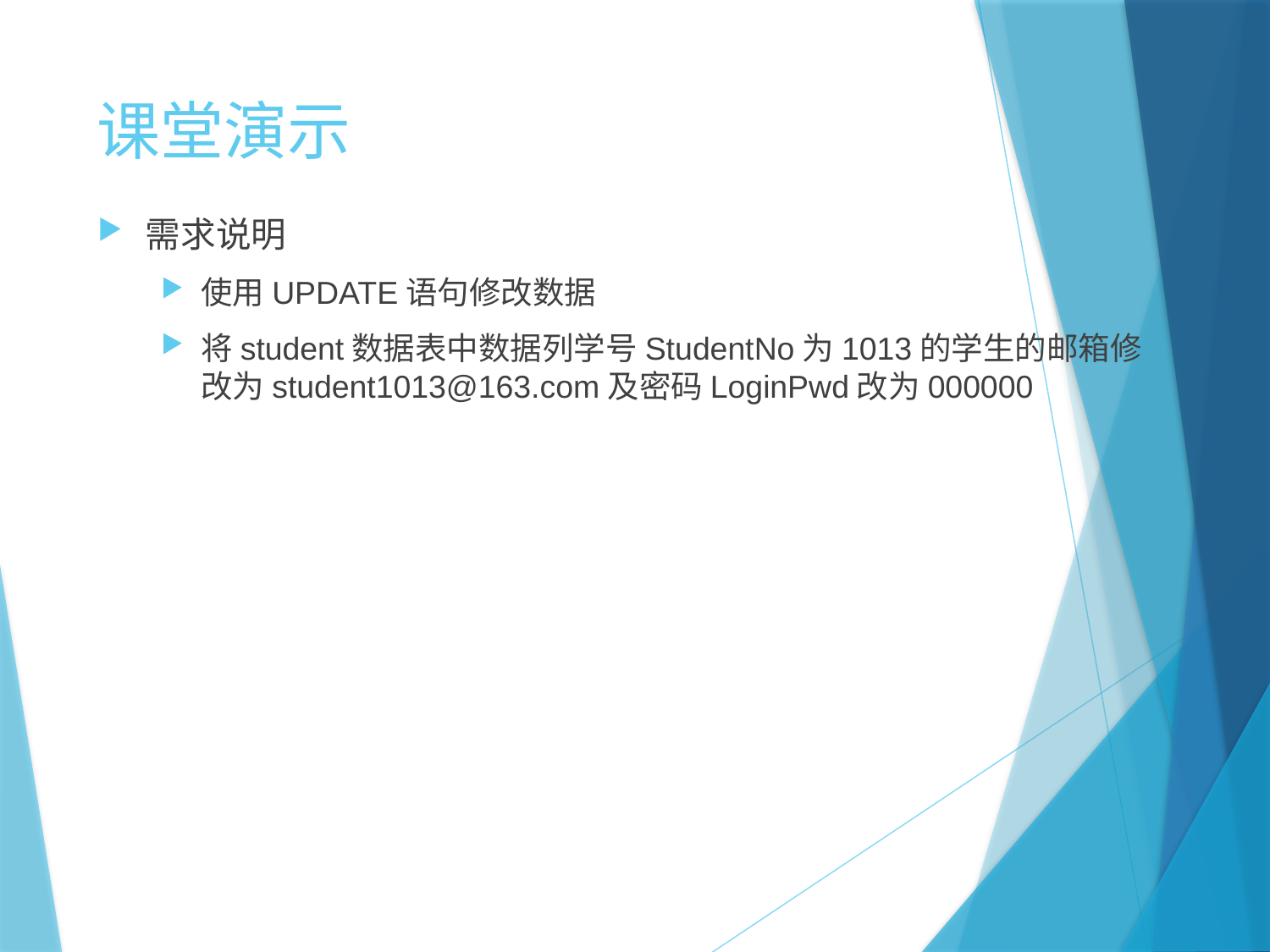

# 课堂演示
需求说明
使用UPDATE语句修改数据
将student数据表中数据列学号StudentNo为1013的学生的邮箱修改为student1013@163.com及密码LoginPwd改为000000